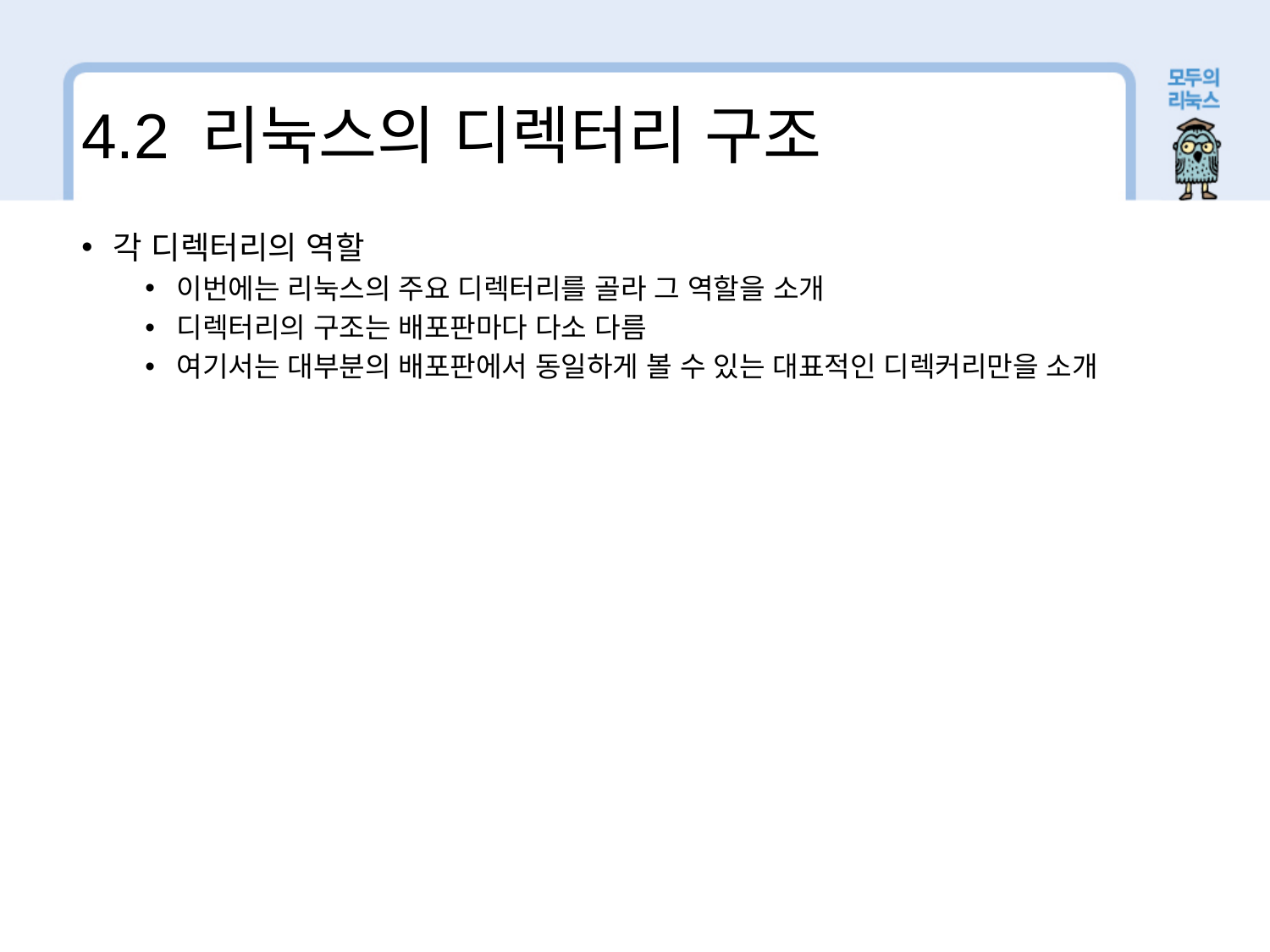

4.2 리눅스의 디렉터리 구조
각 디렉터리의 역할
이번에는 리눅스의 주요 디렉터리를 골라 그 역할을 소개
디렉터리의 구조는 배포판마다 다소 다름
여기서는 대부분의 배포판에서 동일하게 볼 수 있는 대표적인 디렉커리만을 소개